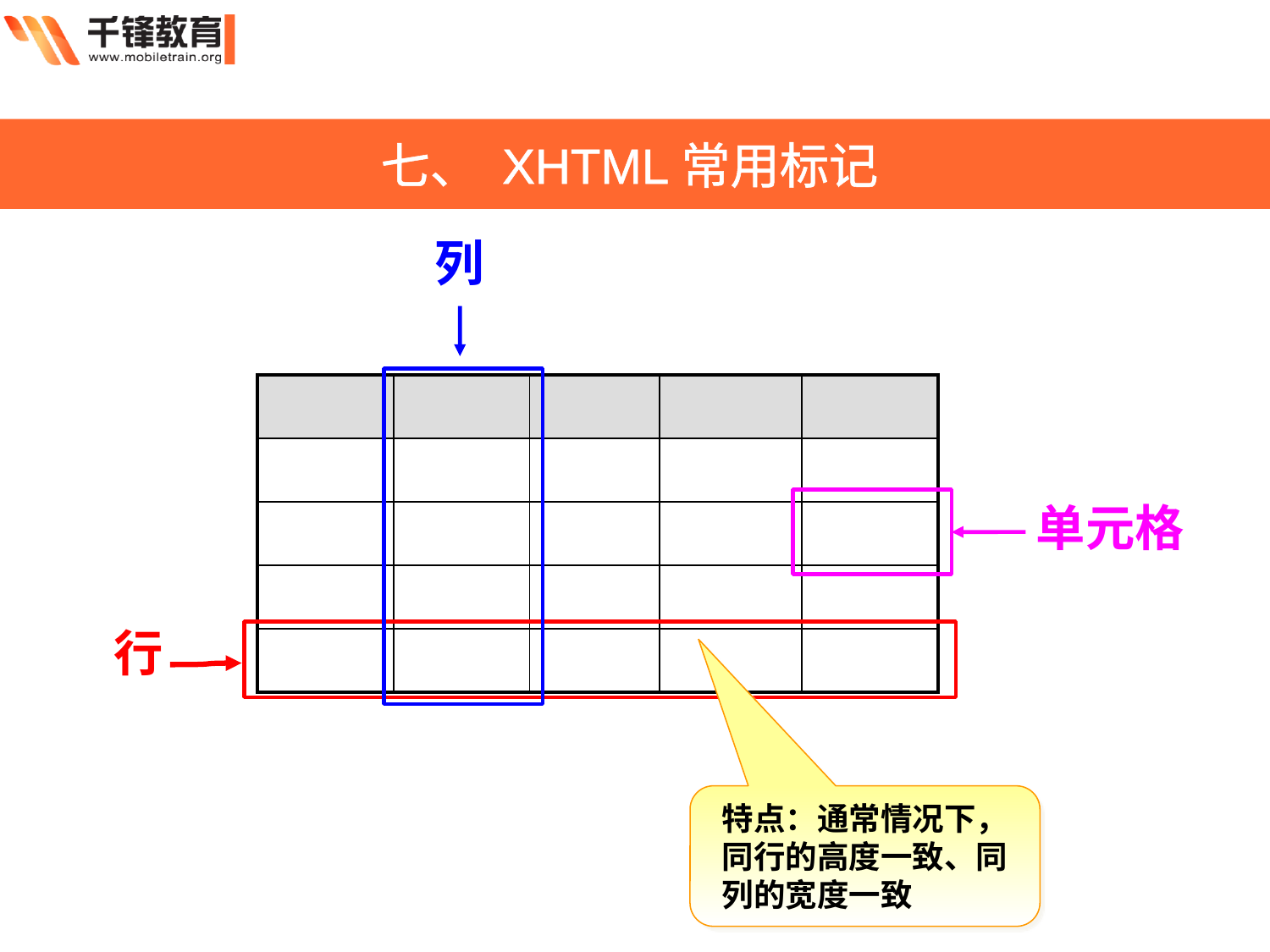

七、 XHTML常用标记
列

|  |  |  |  |  |
| --- | --- | --- | --- | --- |
|  |  |  |  |  |
|  |  |  |  |  |
|  |  |  |  |  |
|  |  |  |  |  |

单元格

行

特点：通常情况下，同行的高度一致、同列的宽度一致